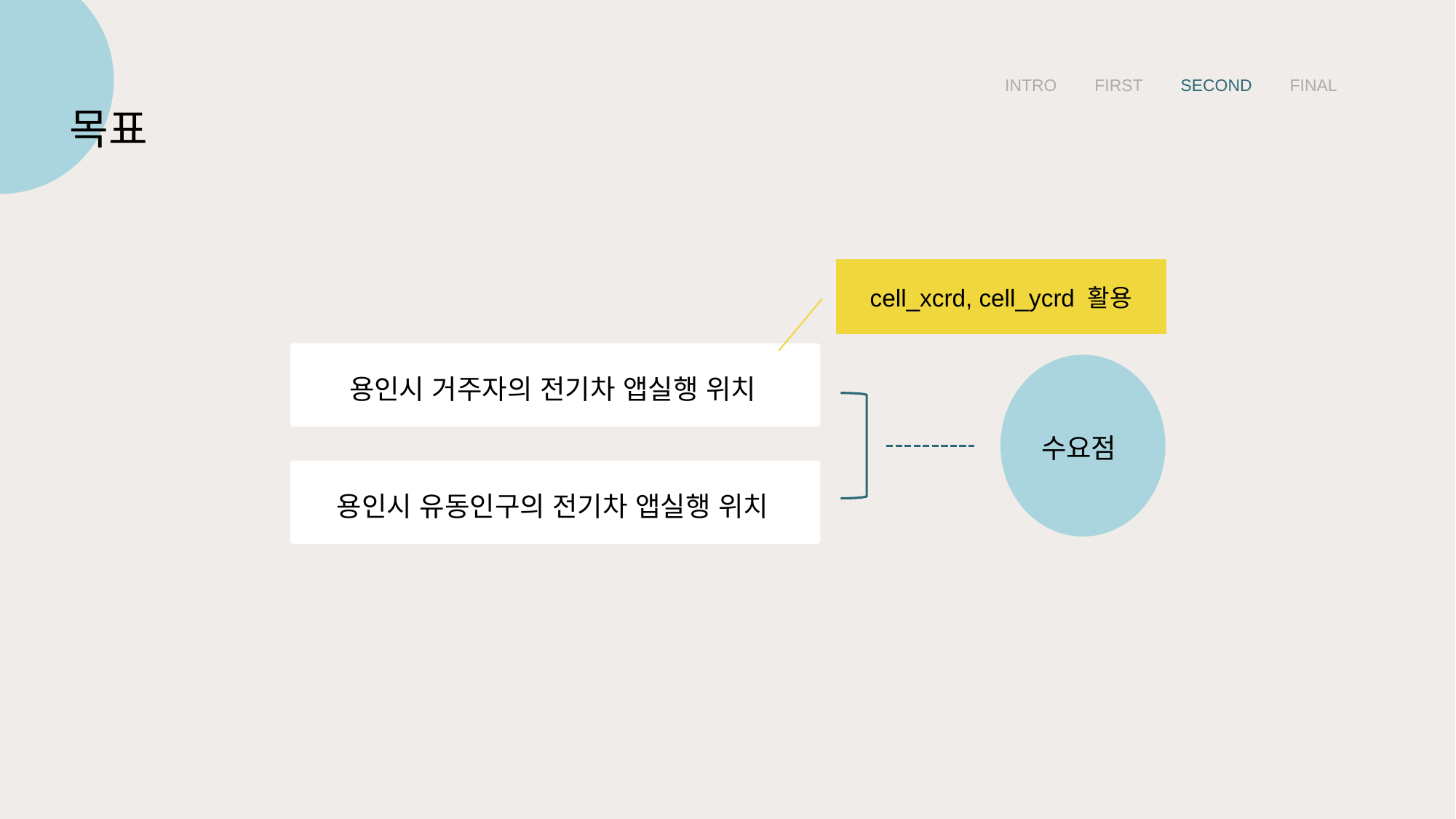

INTRO        FIRST        SECOND        FINAL
목표
cell_xcrd, cell_ycrd 활용

용인시 거주자의 전기차 앱실행 위치

수요점

용인시 유동인구의 전기차 앱실행 위치